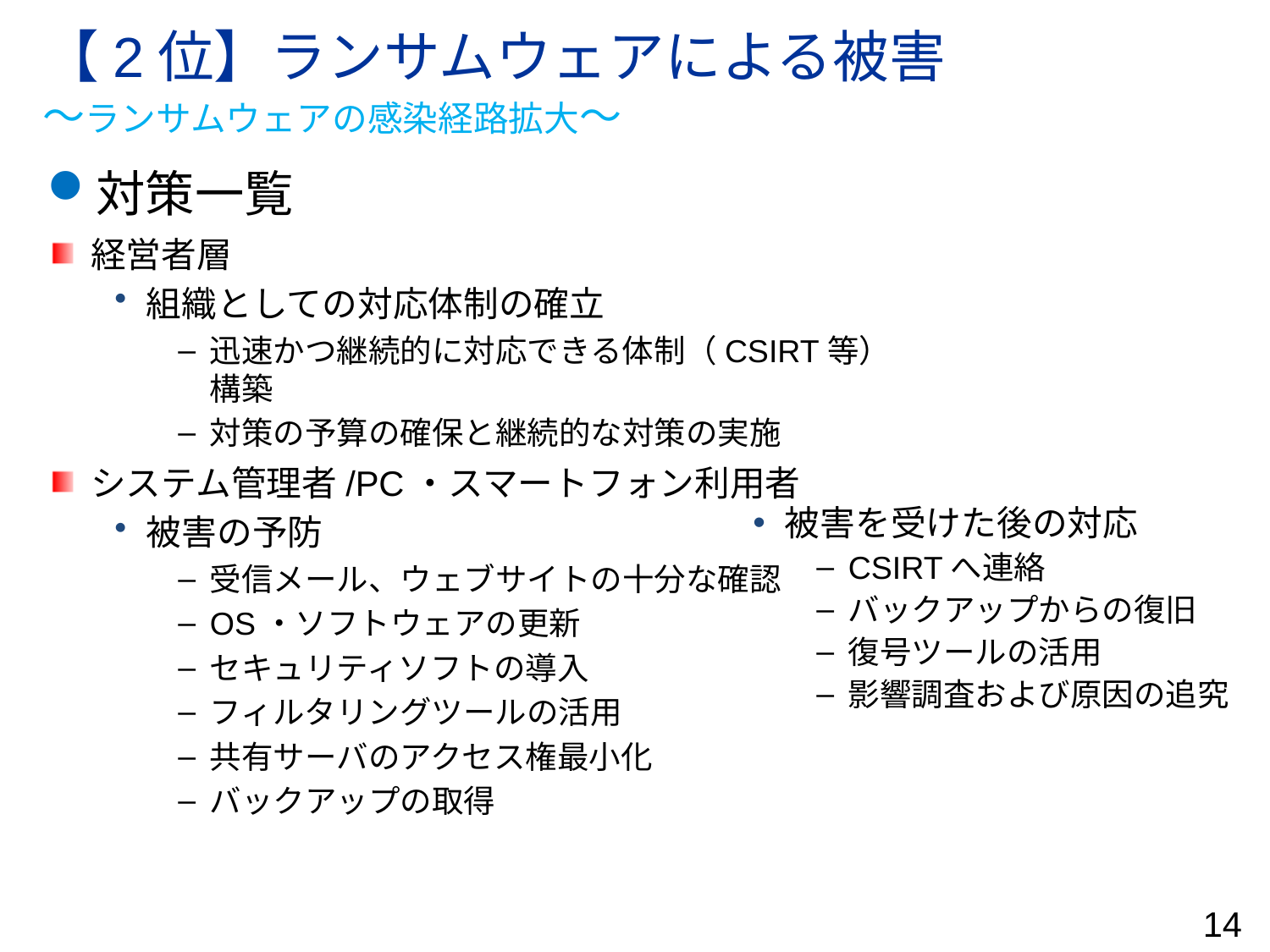

# 【2位】ランサムウェアによる被害 ～ランサムウェアの感染経路拡大～
対策一覧
経営者層
組織としての対応体制の確立
迅速かつ継続的に対応できる体制（CSIRT等）構築
対策の予算の確保と継続的な対策の実施
システム管理者/PC・スマートフォン利用者
被害の予防
受信メール、ウェブサイトの十分な確認
OS・ソフトウェアの更新
セキュリティソフトの導入
フィルタリングツールの活用
共有サーバのアクセス権最小化
バックアップの取得
被害を受けた後の対応
CSIRTへ連絡
バックアップからの復旧
復号ツールの活用
影響調査および原因の追究
14